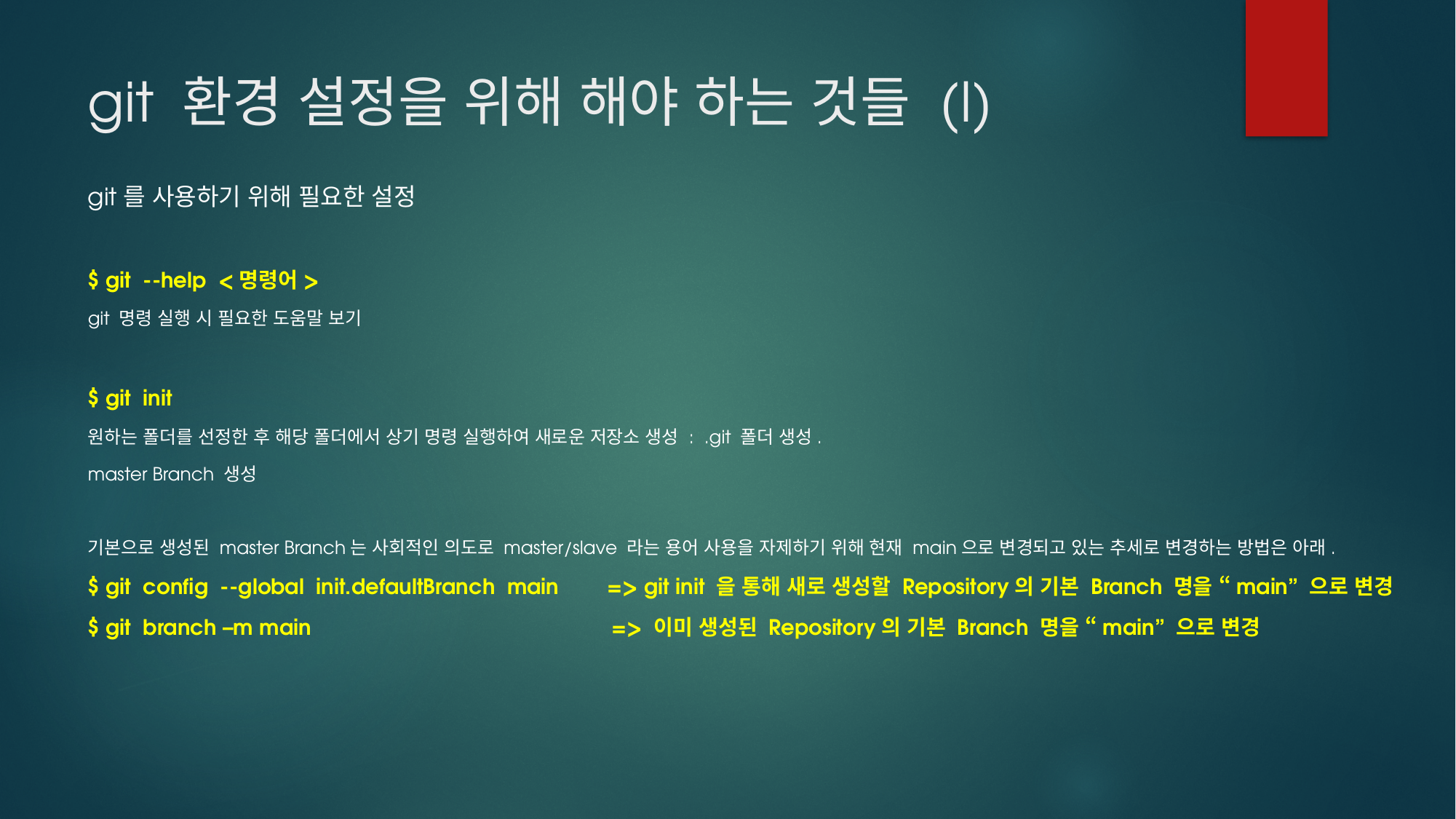

# git 환경 설정을 위해 해야 하는 것들 (I)
git를 사용하기 위해 필요한 설정

$ git  --help  <명령어>
git 명령 실행 시 필요한 도움말 보기

$ git  init
원하는 폴더를 선정한 후 해당 폴더에서 상기 명령 실행하여 새로운 저장소 생성 :  .git 폴더 생성.
master Branch 생성

기본으로 생성된 master Branch는 사회적인 의도로 master/slave 라는 용어 사용을 자제하기 위해 현재 main으로 변경되고 있는 추세로 변경하는 방법은 아래.
$ git  config  --global  init.defaultBranch  main        => git init 을 통해 새로 생성할 Repository의 기본 Branch 명을 “main” 으로 변경
$ git  branch –m main                                                  => 이미 생성된 Repository의 기본 Branch 명을 “main” 으로 변경